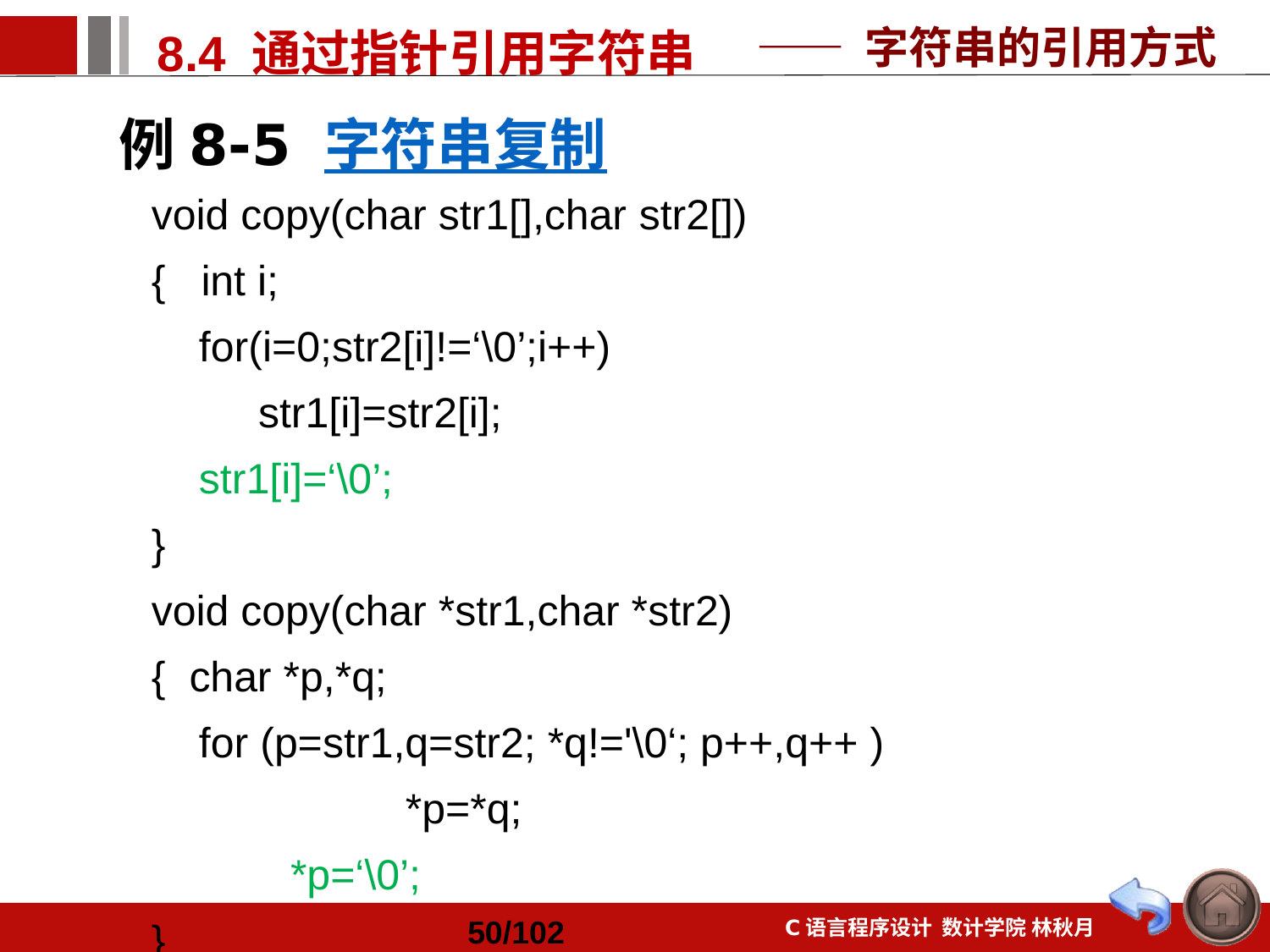

—— 字符串的引用方式
例8-5 字符串复制
void copy(char str1[],char str2[])
{   int i;
    for(i=0;str2[i]!=‘\0’;i++)
         str1[i]=str2[i];
    str1[i]=‘\0’;
}
void copy(char *str1,char *str2)
{  char *p,*q;
    for (p=str1,q=str2; *q!='\0‘; p++,q++ )
		*p=*q;
	 *p=‘\0’;
}